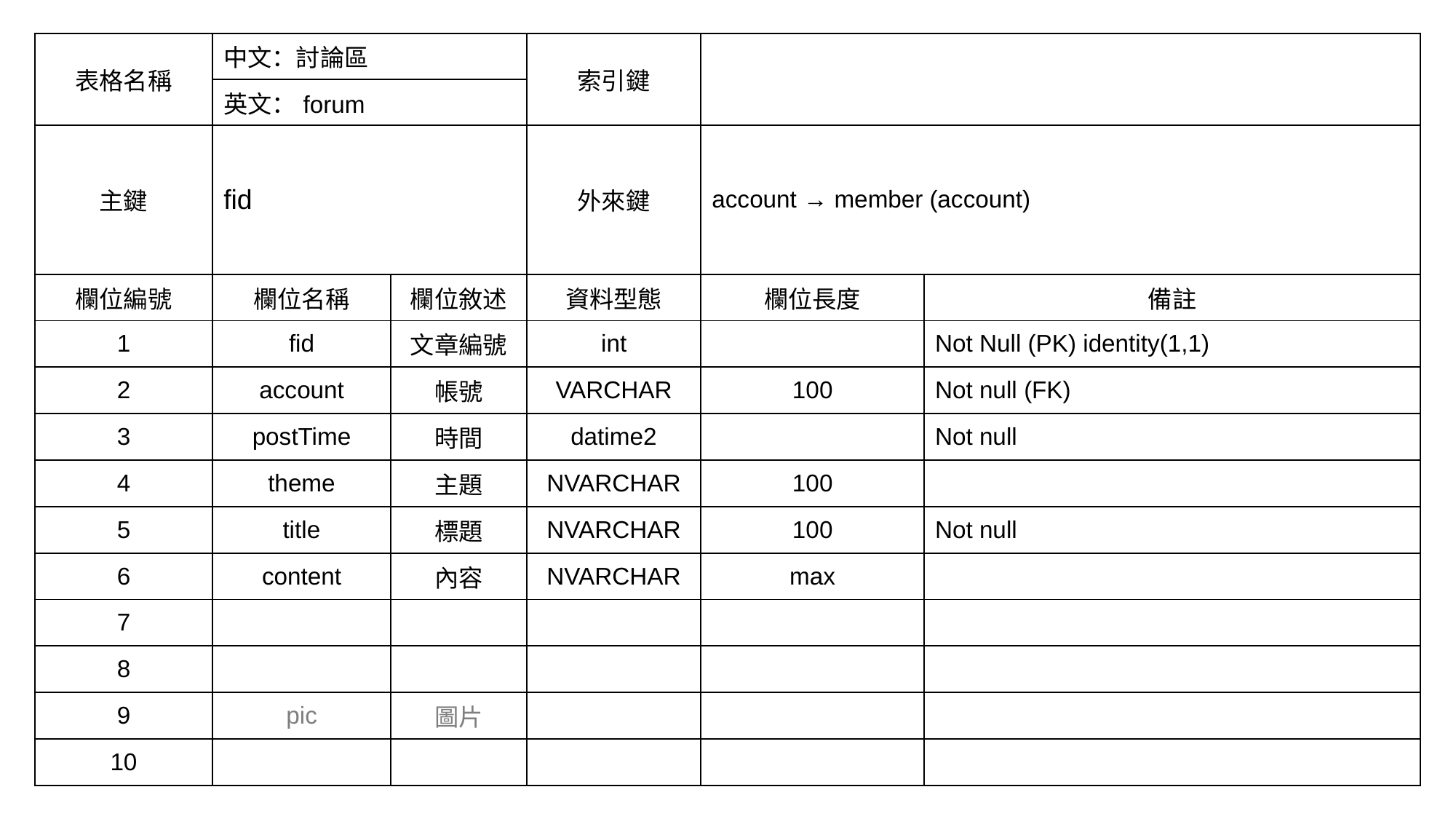

| 表格名稱 | 中文：討論區 |  | 索引鍵 |  |  |
| --- | --- | --- | --- | --- | --- |
|  | 英文：forum |  |  |  |  |
| 主鍵 | fid |  | 外來鍵 | account → member (account) |  |
| 欄位編號 | 欄位名稱 | 欄位敘述 | 資料型態 | 欄位長度 | 備註 |
| 1 | fid | 文章編號 | int |  | Not Null (PK) identity(1,1) |
| 2 | account | 帳號 | VARCHAR | 100 | Not null (FK) |
| 3 | postTime | 時間 | datime2 |  | Not null |
| 4 | theme | 主題 | NVARCHAR | 100 |  |
| 5 | title | 標題 | NVARCHAR | 100 | Not null |
| 6 | content | 內容 | NVARCHAR | max |  |
| 7 |  |  |  |  |  |
| 8 |  |  |  |  |  |
| 9 | pic | 圖片 |  |  |  |
| 10 |  |  |  |  |  |